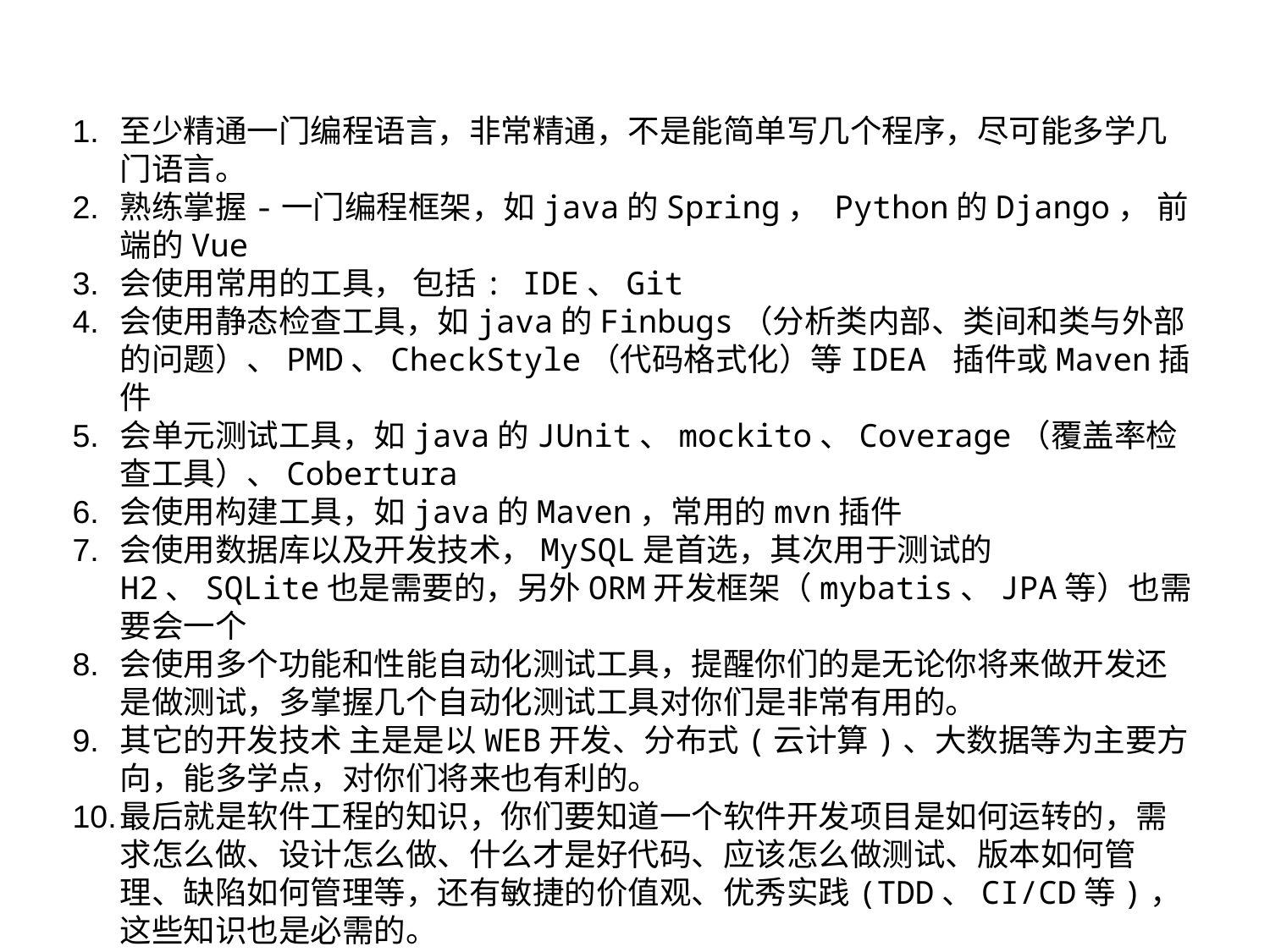

至少精通一门编程语言，非常精通，不是能简单写几个程序，尽可能多学几门语言。
熟练掌握-一门编程框架，如java的Spring， Python的Django， 前端的Vue
会使用常用的工具， 包括: IDE、Git
会使用静态检查工具，如java的Finbugs（分析类内部、类间和类与外部的问题）、PMD、CheckStyle（代码格式化）等IDEA 插件或Maven插件
会单元测试工具，如java的JUnit、mockito、Coverage（覆盖率检查工具）、Cobertura
会使用构建工具，如java的Maven，常用的mvn插件
会使用数据库以及开发技术，MySQL是首选，其次用于测试的H2、SQLite也是需要的，另外ORM开发框架（mybatis、JPA等）也需要会一个
会使用多个功能和性能自动化测试工具，提醒你们的是无论你将来做开发还是做测试，多掌握几个自动化测试工具对你们是非常有用的。
其它的开发技术 主是是以WEB开发、分布式(云计算)、大数据等为主要方向，能多学点，对你们将来也有利的。
最后就是软件工程的知识，你们要知道一个软件开发项目是如何运转的，需求怎么做、设计怎么做、什么才是好代码、应该怎么做测试、版本如何管理、缺陷如何管理等，还有敏捷的价值观、优秀实践(TDD、CI/CD等)，这些知识也是必需的。